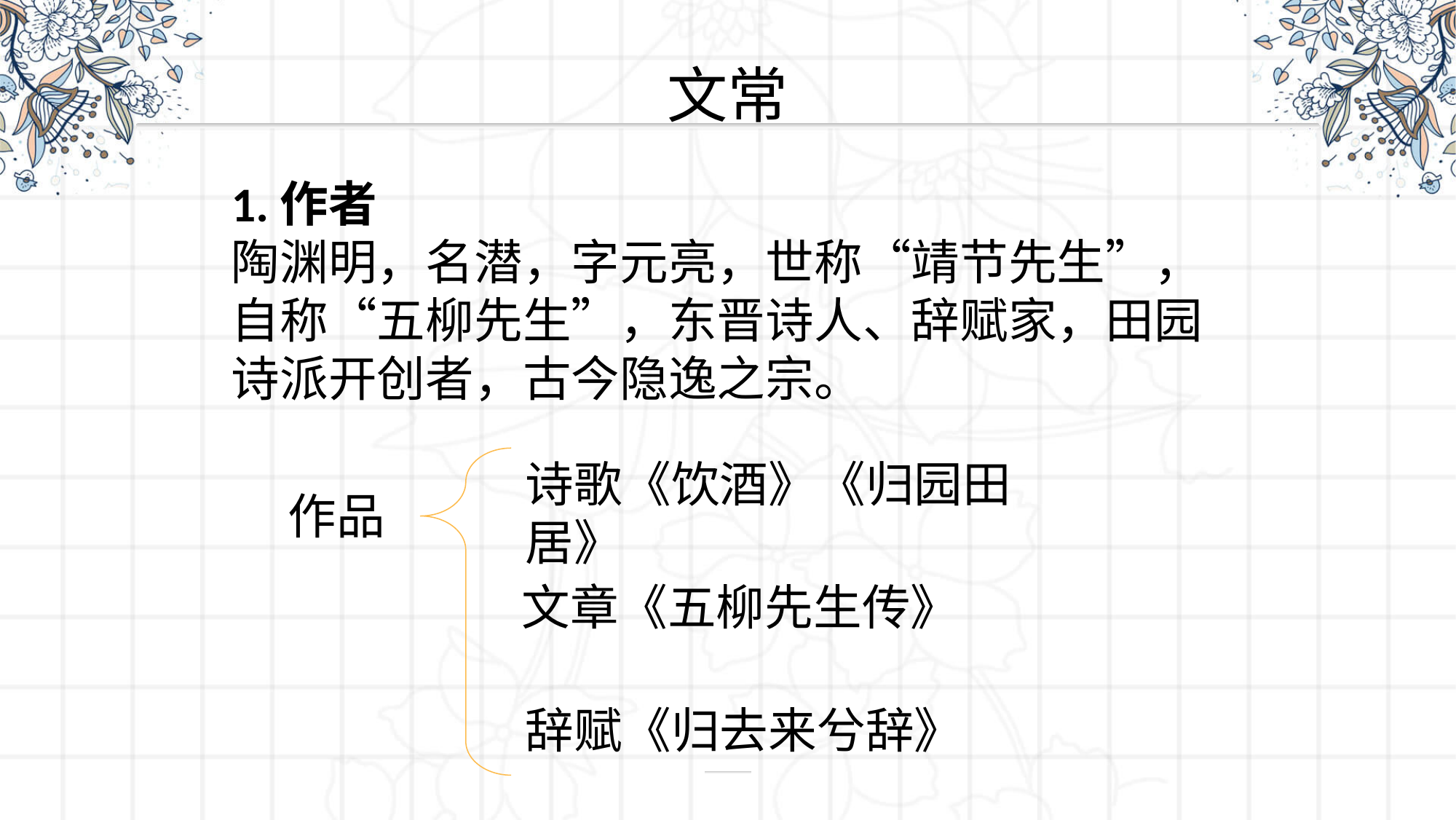

文常
1.作者
陶渊明，名潜，字元亮，世称“靖节先生”，自称“五柳先生”，东晋诗人、辞赋家，田园诗派开创者，古今隐逸之宗。

诗歌《饮酒》《归园田居》
作品
文章《五柳先生传》
辞赋《归去来兮辞》